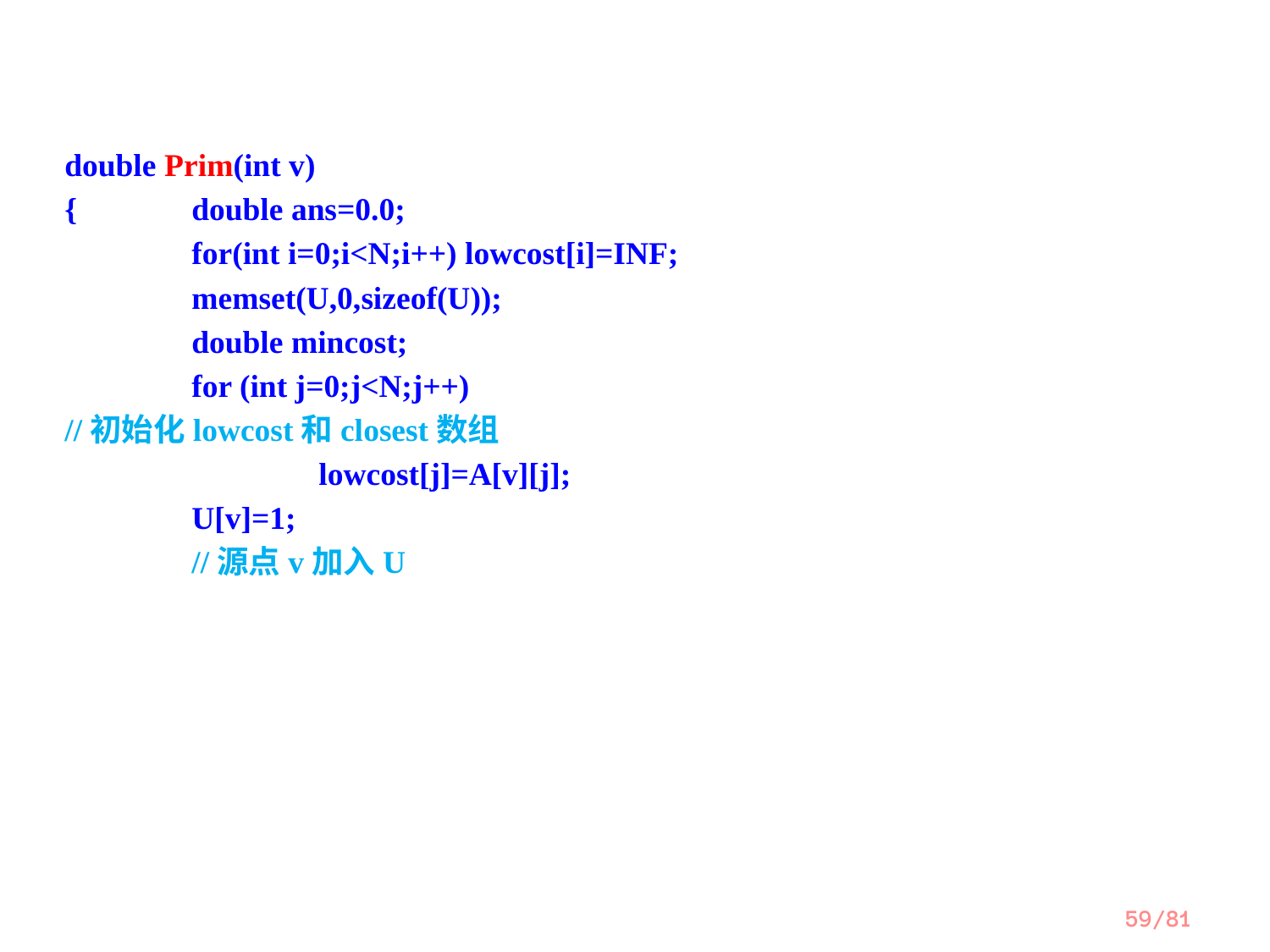

double Prim(int v)
{	double ans=0.0;
	for(int i=0;i<N;i++) lowcost[i]=INF;
	memset(U,0,sizeof(U));
	double mincost;
	for (int j=0;j<N;j++)						//初始化lowcost和closest数组
		lowcost[j]=A[v][j];
	U[v]=1;									//源点v加入U
59/81